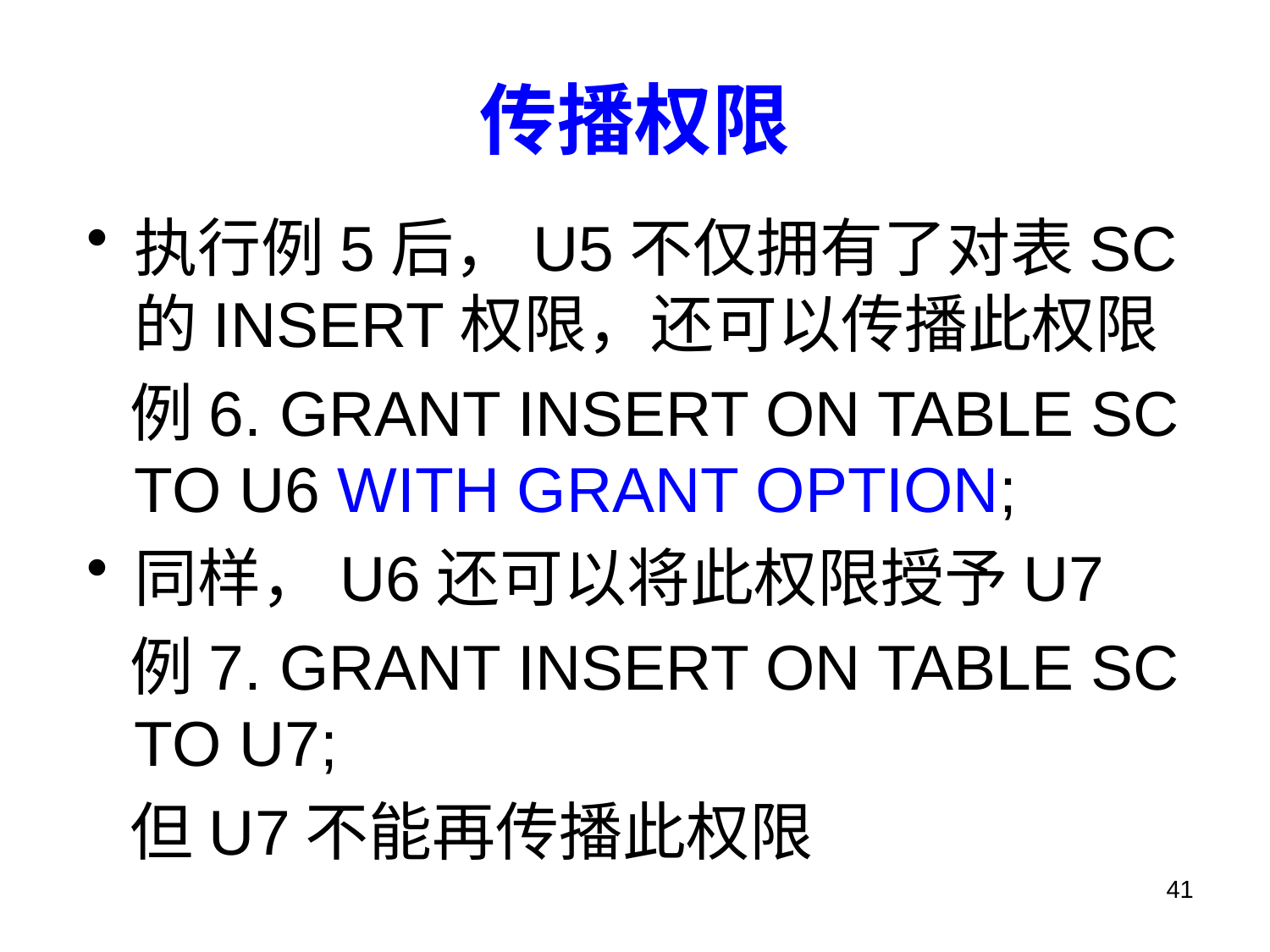

# 传播权限
执行例5后，U5不仅拥有了对表SC的INSERT权限，还可以传播此权限
  例6. GRANT INSERT ON TABLE SC TO U6 WITH GRANT OPTION;
同样，U6还可以将此权限授予U7
  例7. GRANT INSERT ON TABLE SC TO U7;
  但U7不能再传播此权限
41